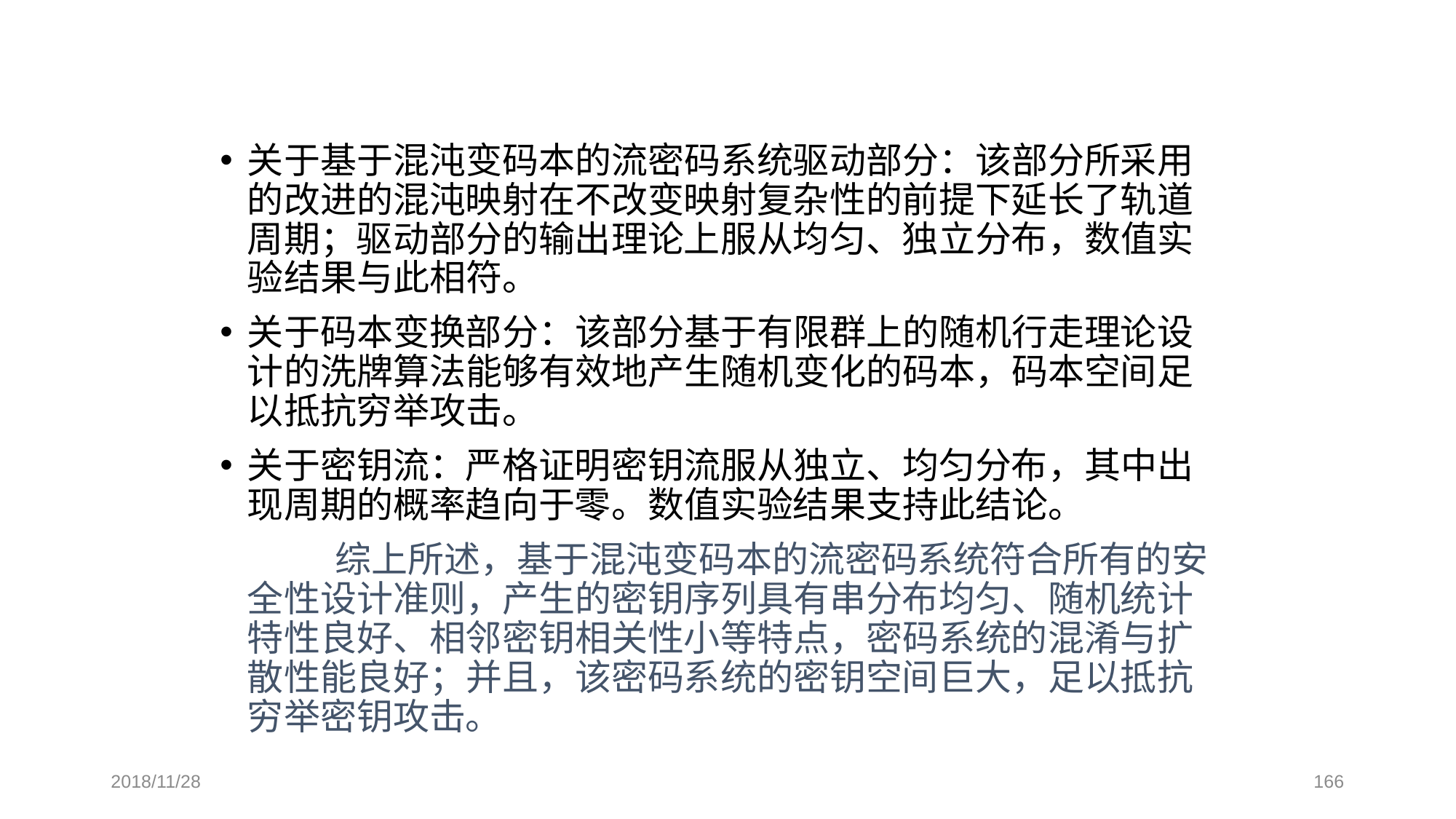

结    论
关于基于混沌变码本的流密码系统驱动部分：该部分所采用的改进的混沌映射在不改变映射复杂性的前提下延长了轨道周期；驱动部分的输出理论上服从均匀、独立分布，数值实验结果与此相符。
关于码本变换部分：该部分基于有限群上的随机行走理论设计的洗牌算法能够有效地产生随机变化的码本，码本空间足以抵抗穷举攻击。
关于密钥流：严格证明密钥流服从独立、均匀分布，其中出现周期的概率趋向于零。数值实验结果支持此结论。
             综上所述，基于混沌变码本的流密码系统符合所有的安全性设计准则，产生的密钥序列具有串分布均匀、随机统计特性良好、相邻密钥相关性小等特点，密码系统的混淆与扩散性能良好；并且，该密码系统的密钥空间巨大，足以抵抗穷举密钥攻击。
2018/11/28
166